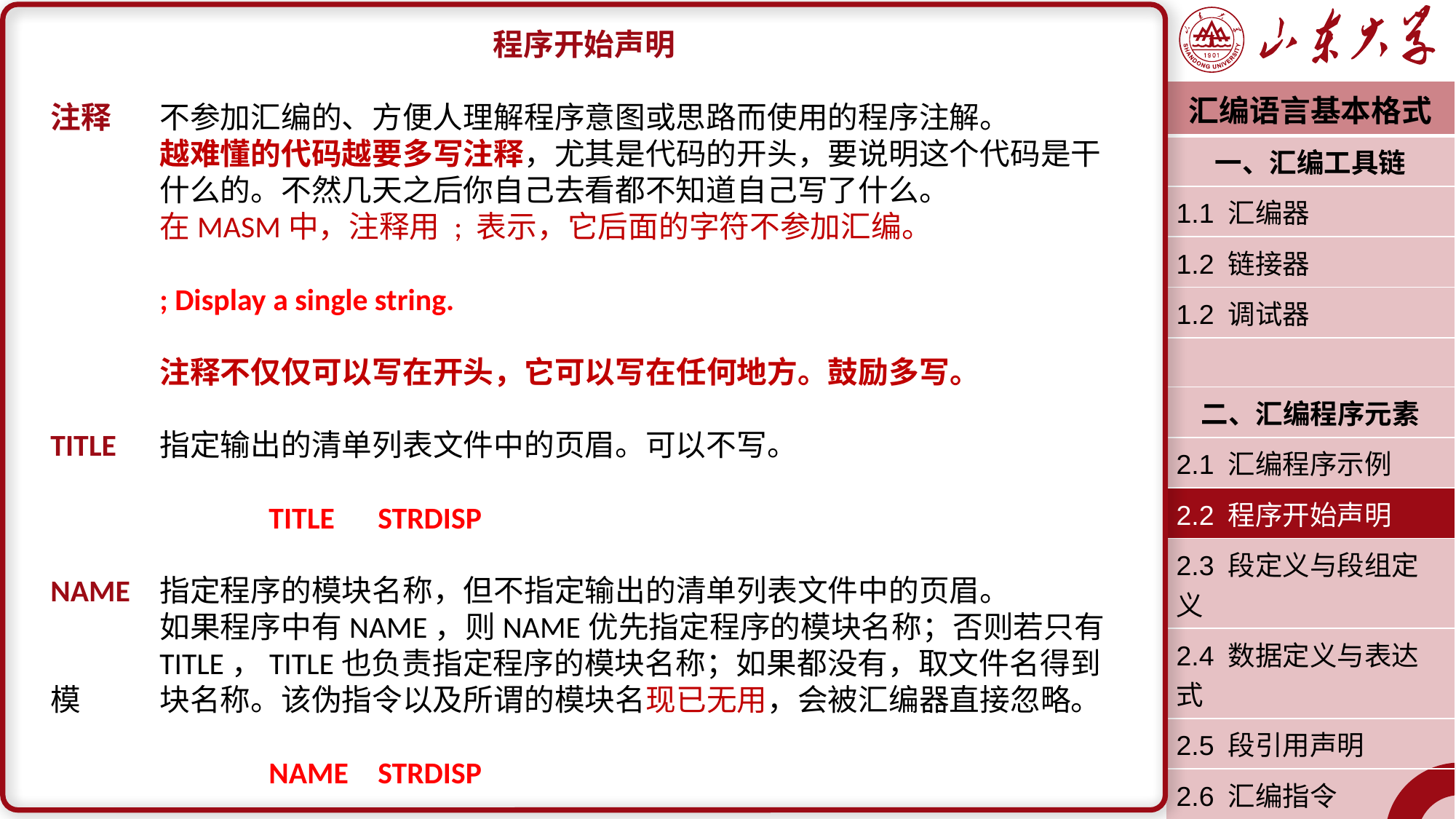

程序开始声明

注释	不参加汇编的、方便人理解程序意图或思路而使用的程序注解。
	越难懂的代码越要多写注释，尤其是代码的开头，要说明这个代码是干	什么的。不然几天之后你自己去看都不知道自己写了什么。
	在MASM中，注释用 ; 表示，它后面的字符不参加汇编。

	; Display a single string.

	注释不仅仅可以写在开头，它可以写在任何地方。鼓励多写。

TITLE	指定输出的清单列表文件中的页眉。可以不写。

		TITLE	STRDISP

NAME	指定程序的模块名称，但不指定输出的清单列表文件中的页眉。
	如果程序中有NAME，则NAME优先指定程序的模块名称；否则若只有	TITLE，TITLE也负责指定程序的模块名称；如果都没有，取文件名得到模	块名称。该伪指令以及所谓的模块名现已无用，会被汇编器直接忽略。

		NAME	STRDISP
| 汇编语言基本格式 |
| --- |
| 一、汇编工具链 |
| 1.1 汇编器 |
| 1.2 链接器 |
| 1.2 调试器 |
|  |
| 二、汇编程序元素 |
| 2.1 汇编程序示例 |
| 2.2 程序开始声明 |
| 2.3 段定义与段组定义 |
| 2.4 数据定义与表达式 |
| 2.5 段引用声明 |
| 2.6 汇编指令 |
| 2.7 程序结束声明 |
| 潘润宇 2022.09 |